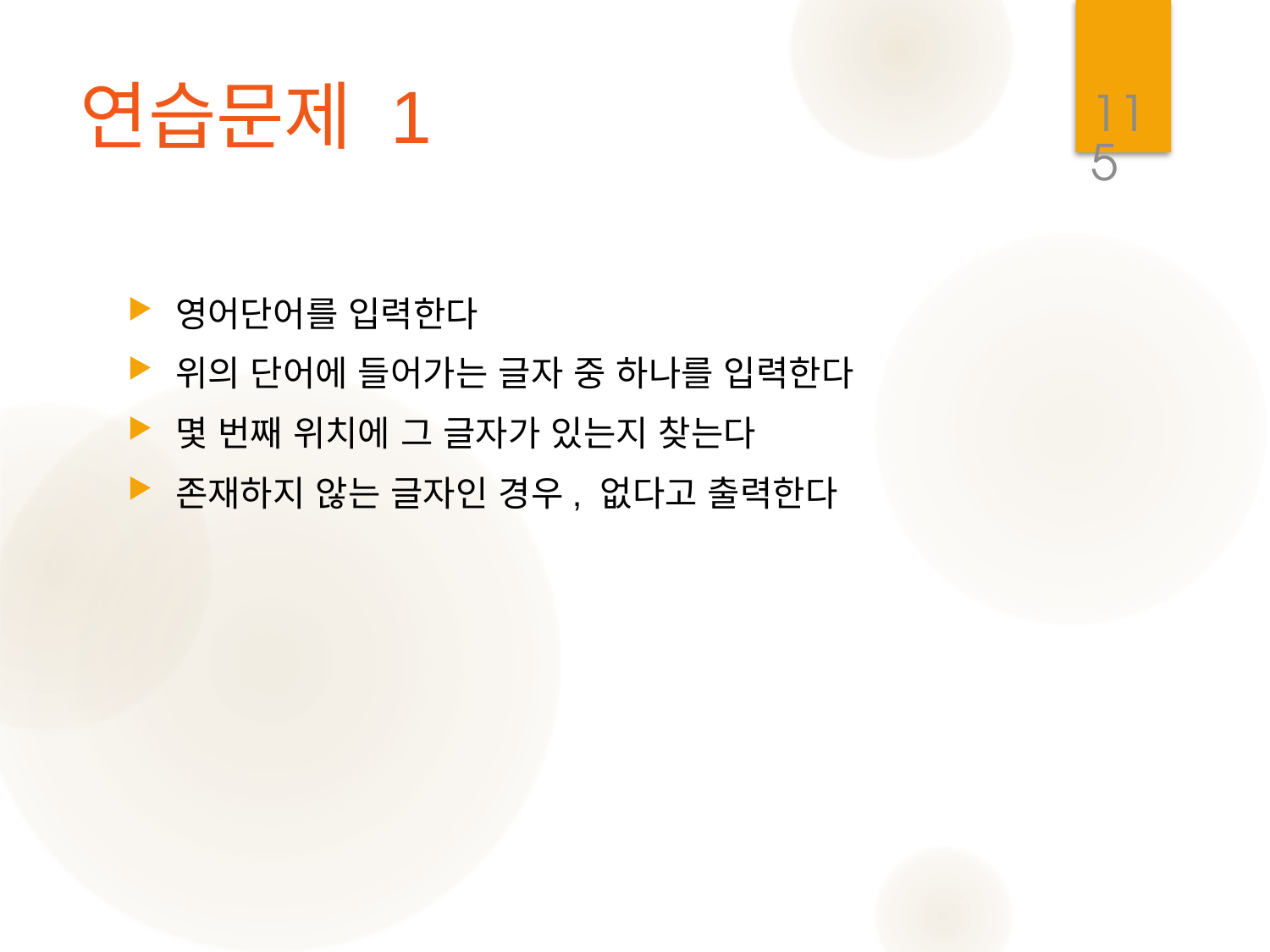

115
# 연습문제 1
영어단어를 입력한다
위의 단어에 들어가는 글자 중 하나를 입력한다
몇 번째 위치에 그 글자가 있는지 찾는다
존재하지 않는 글자인 경우, 없다고 출력한다